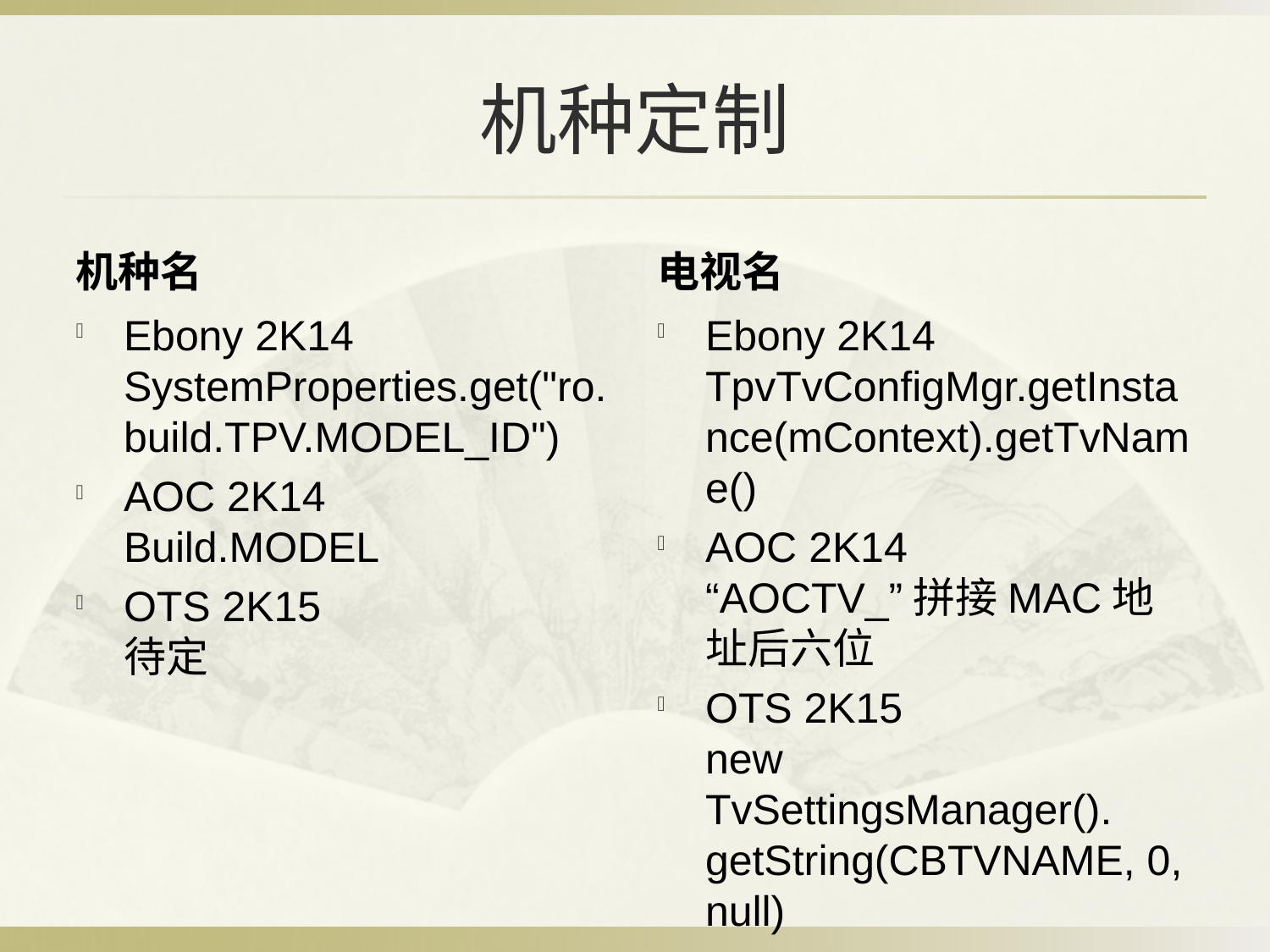

# 机种定制
机种名
电视名
Ebony 2K14
SystemProperties.get("ro.build.TPV.MODEL_ID")
AOC 2K14
Build.MODEL
OTS 2K15
待定
Ebony 2K14
TpvTvConfigMgr.getInstance(mContext).getTvName()
AOC 2K14
“AOCTV_”拼接MAC地址后六位
OTS 2K15
new TvSettingsManager(). getString(CBTVNAME, 0, null)